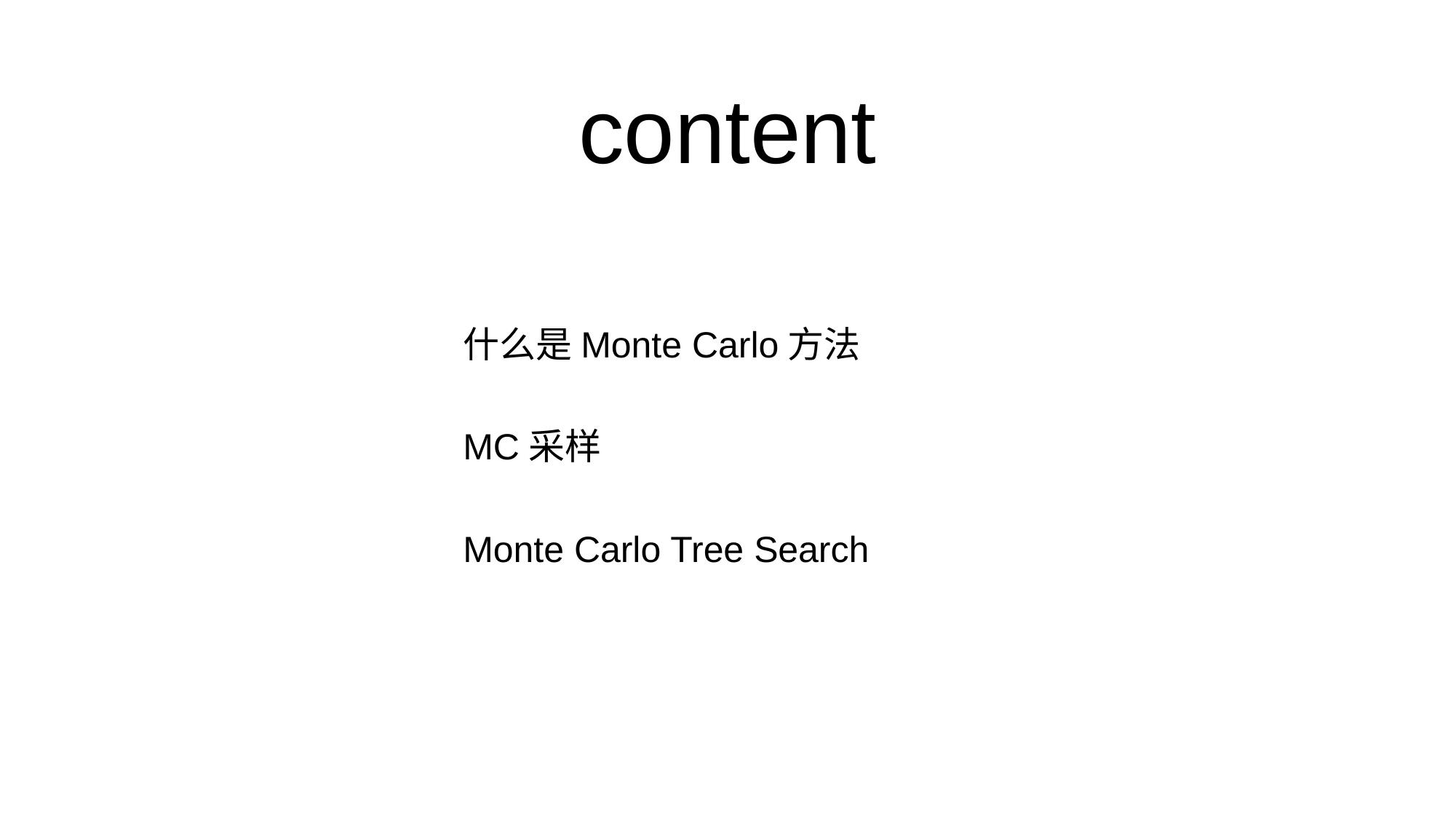

# content
什么是Monte Carlo方法
MC采样
Monte Carlo Tree Search